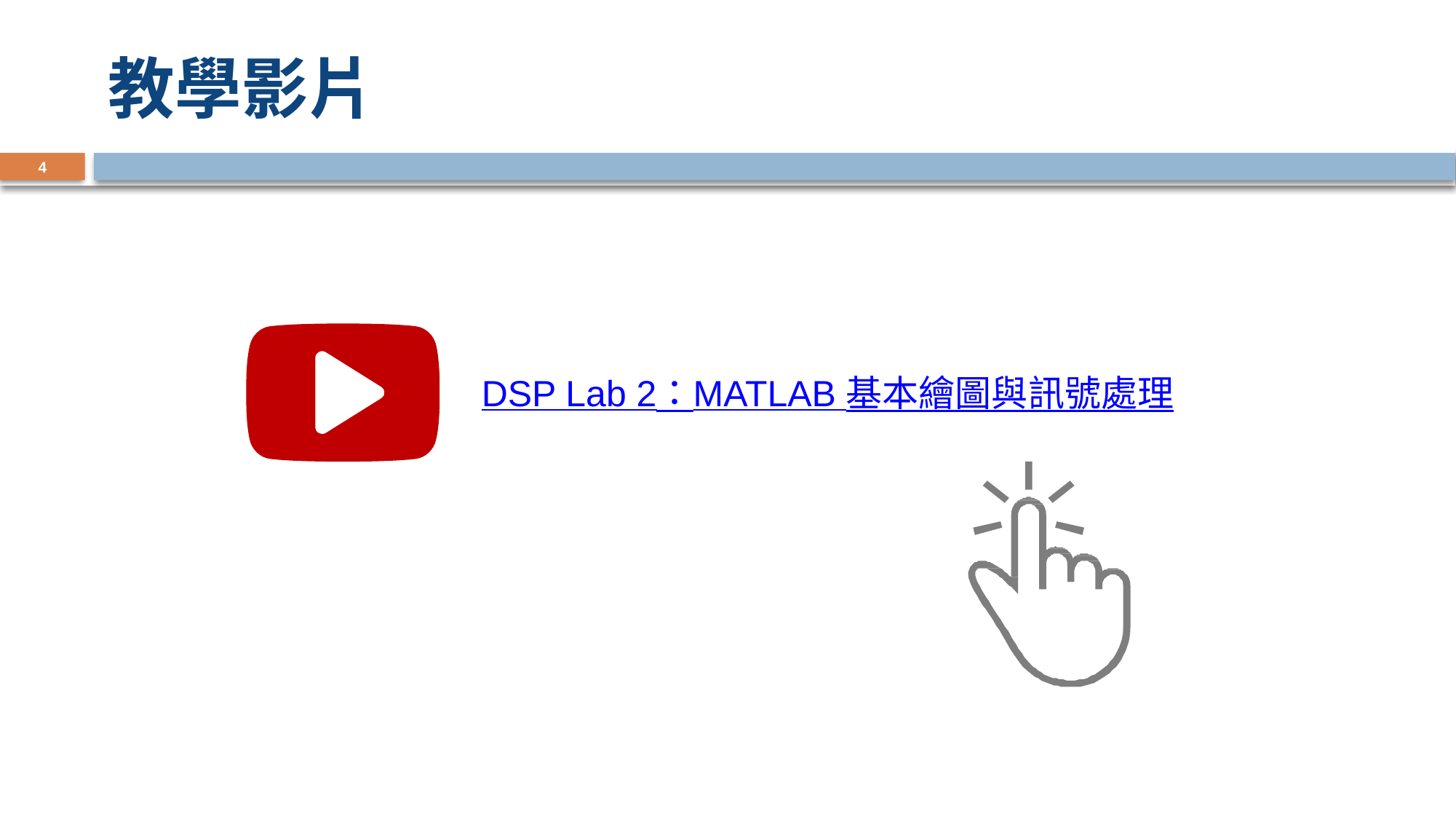

# 教學影片
4

DSP Lab 2：MATLAB 基本繪圖與訊號處理